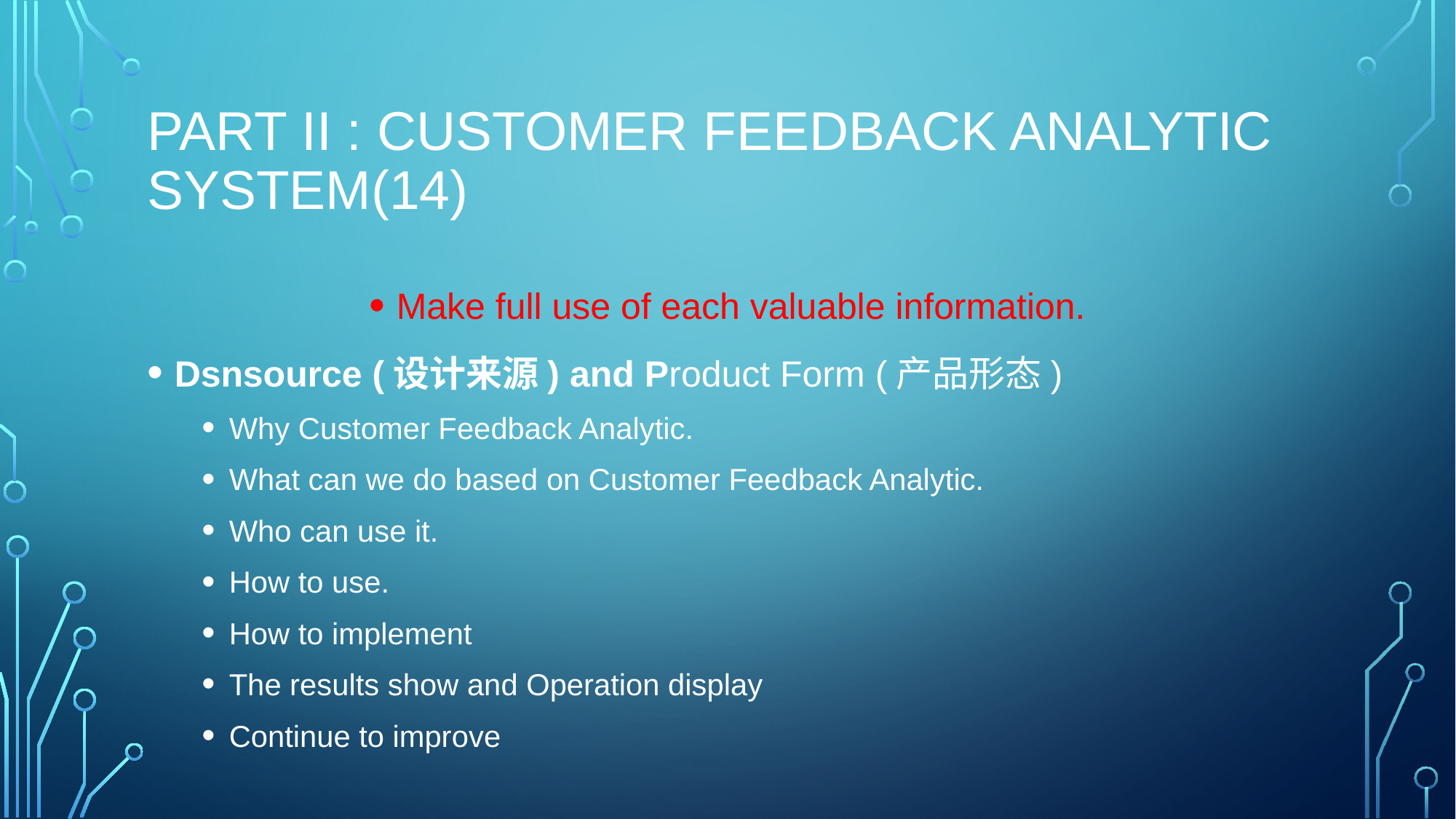

# PART II : Customer Feedback analytic System(14)
Make full use of each valuable information.
Dsnsource (设计来源) and Product Form (产品形态)
Why Customer Feedback Analytic.
What can we do based on Customer Feedback Analytic.
Who can use it.
How to use.
How to implement
The results show and Operation display
Continue to improve